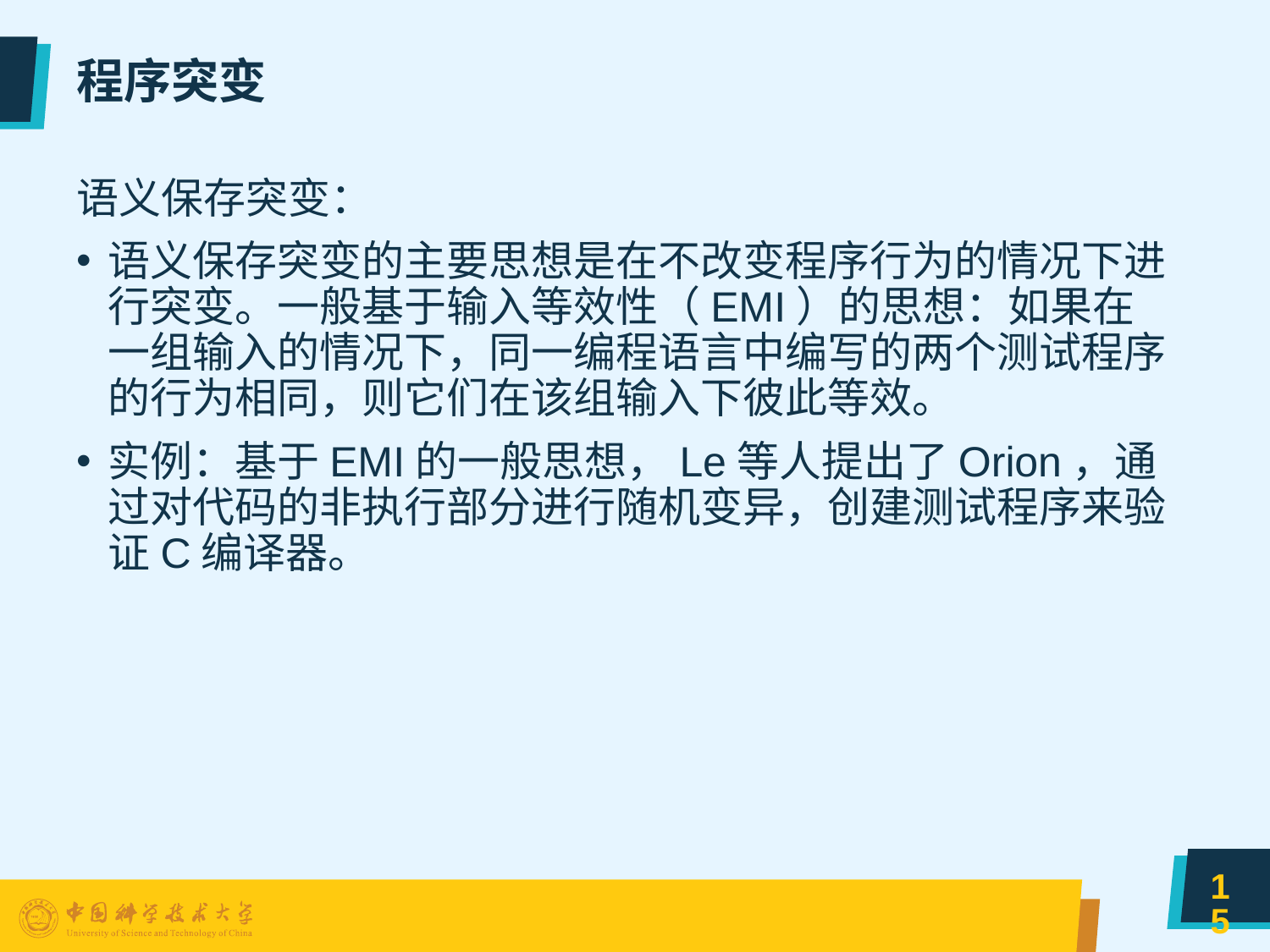

# 程序突变
语义保存突变：
语义保存突变的主要思想是在不改变程序行为的情况下进行突变。一般基于输入等效性（EMI）的思想：如果在一组输入的情况下，同一编程语言中编写的两个测试程序的行为相同，则它们在该组输入下彼此等效。
实例：基于EMI的一般思想，Le等人提出了Orion，通过对代码的非执行部分进行随机变异，创建测试程序来验证C编译器。

15